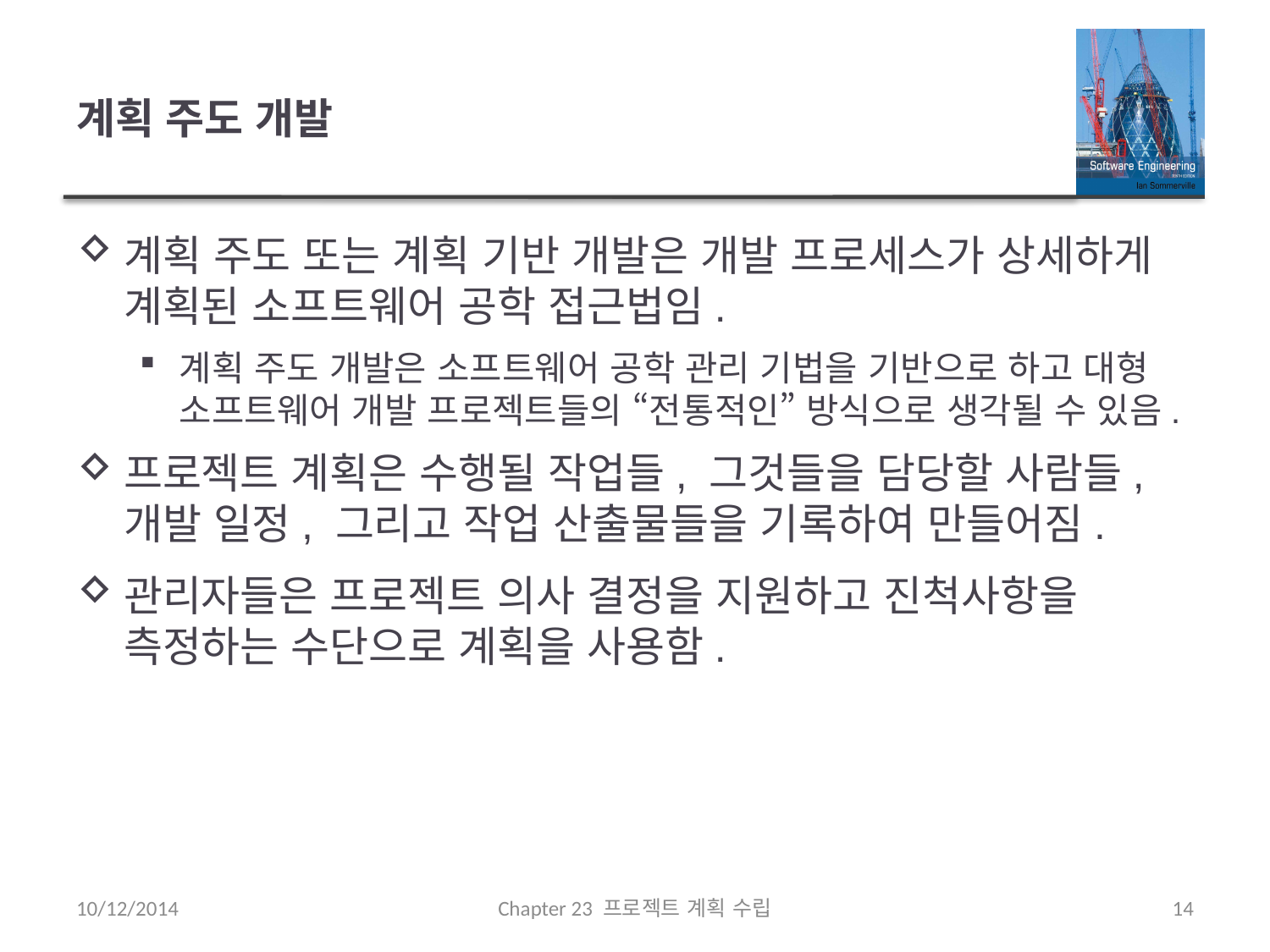

# 계획 주도 개발
계획 주도 또는 계획 기반 개발은 개발 프로세스가 상세하게 계획된 소프트웨어 공학 접근법임.
계획 주도 개발은 소프트웨어 공학 관리 기법을 기반으로 하고 대형 소프트웨어 개발 프로젝트들의 “전통적인” 방식으로 생각될 수 있음.
프로젝트 계획은 수행될 작업들, 그것들을 담당할 사람들, 개발 일정, 그리고 작업 산출물들을 기록하여 만들어짐.
관리자들은 프로젝트 의사 결정을 지원하고 진척사항을 측정하는 수단으로 계획을 사용함.
10/12/2014
Chapter 23 프로젝트 계획 수립
14